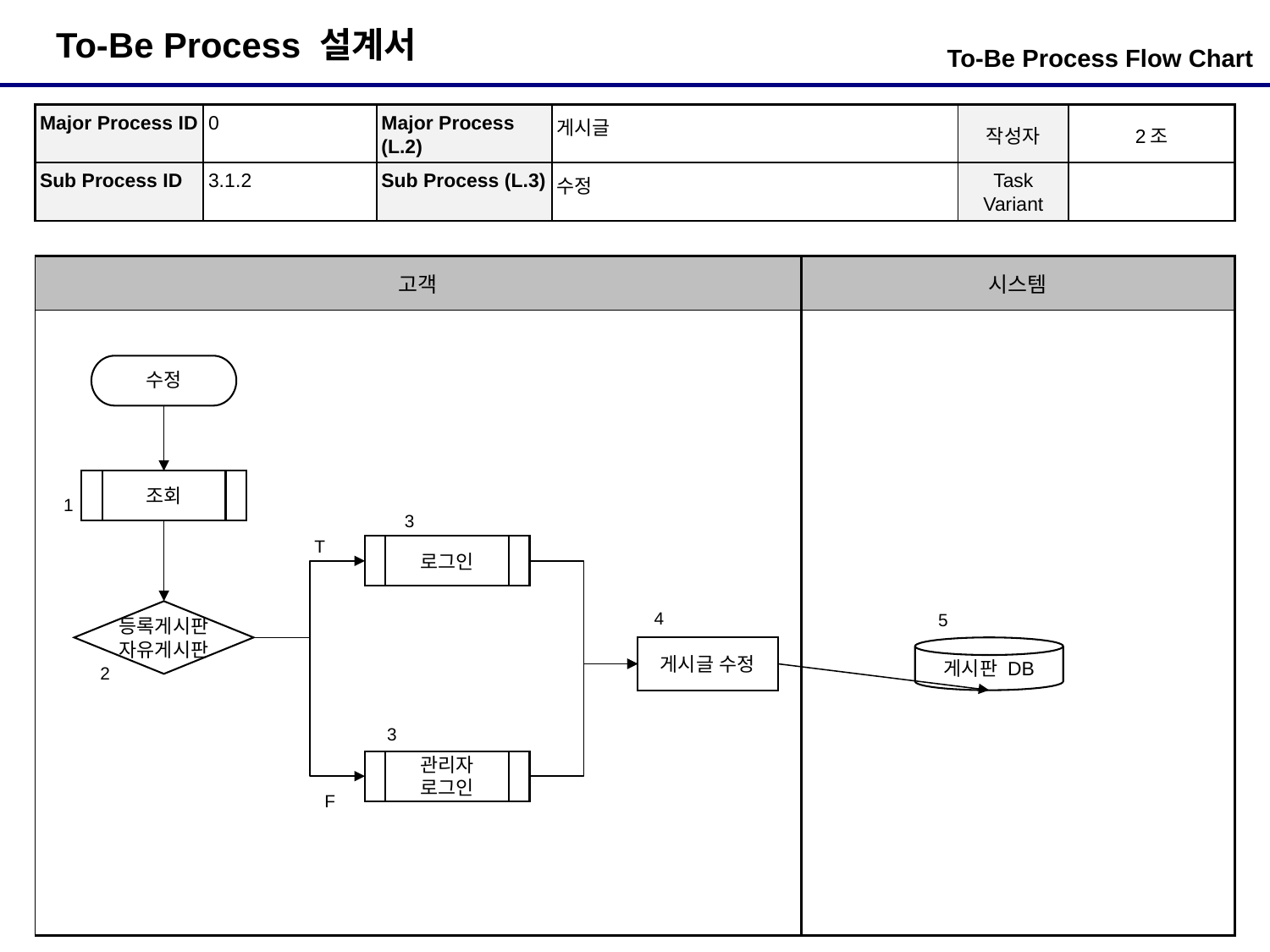

To-Be Process Flow Chart
| Major Process ID | 0 | Major Process (L.2) | 게시글 | 작성자 | 2조 |
| --- | --- | --- | --- | --- | --- |
| Sub Process ID | 3.1.2 | Sub Process (L.3) | 수정 | Task Variant |  |
| 고객 | 시스템 |
| --- | --- |
|  |  |
수정
조회
1
3
T
로그인
등록게시판
자유게시판
4
5
게시글 수정
게시판 DB
2
3
관리자
로그인
F